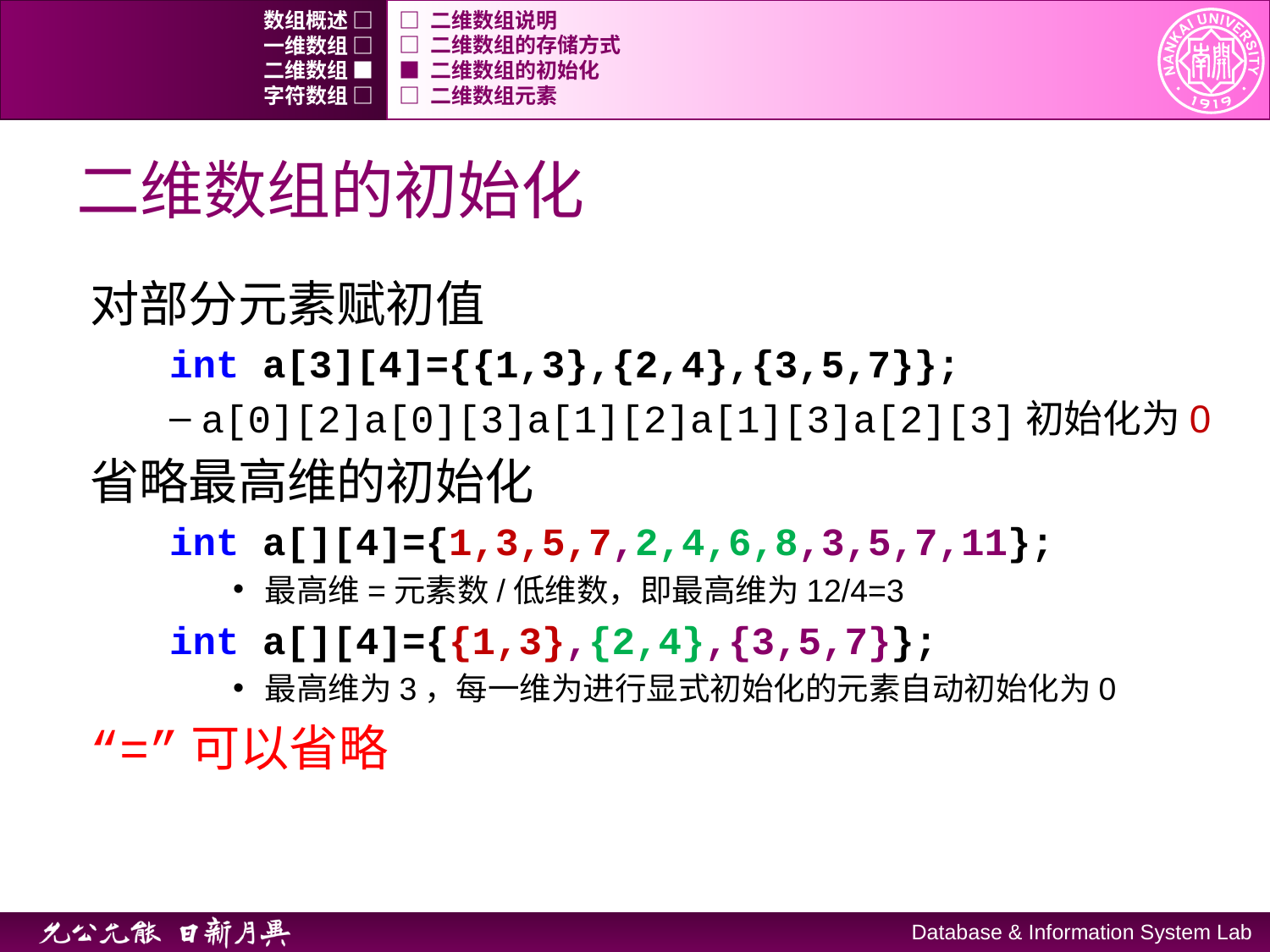

数组概述 □
□ 二维数组说明
一维数组 □
□ 二维数组的存储方式
二维数组 ■
■ 二维数组的初始化
字符数组 □
□ 二维数组元素
# 二维数组的初始化
对部分元素赋初值
int a[3][4]={{1,3},{2,4},{3,5,7}};
a[0][2]a[0][3]a[1][2]a[1][3]a[2][3]初始化为0
省略最高维的初始化
int a[][4]={1,3,5,7,2,4,6,8,3,5,7,11};
最高维=元素数/低维数，即最高维为12/4=3
int a[][4]={{1,3},{2,4},{3,5,7}};
最高维为3，每一维为进行显式初始化的元素自动初始化为0
“=”可以省略